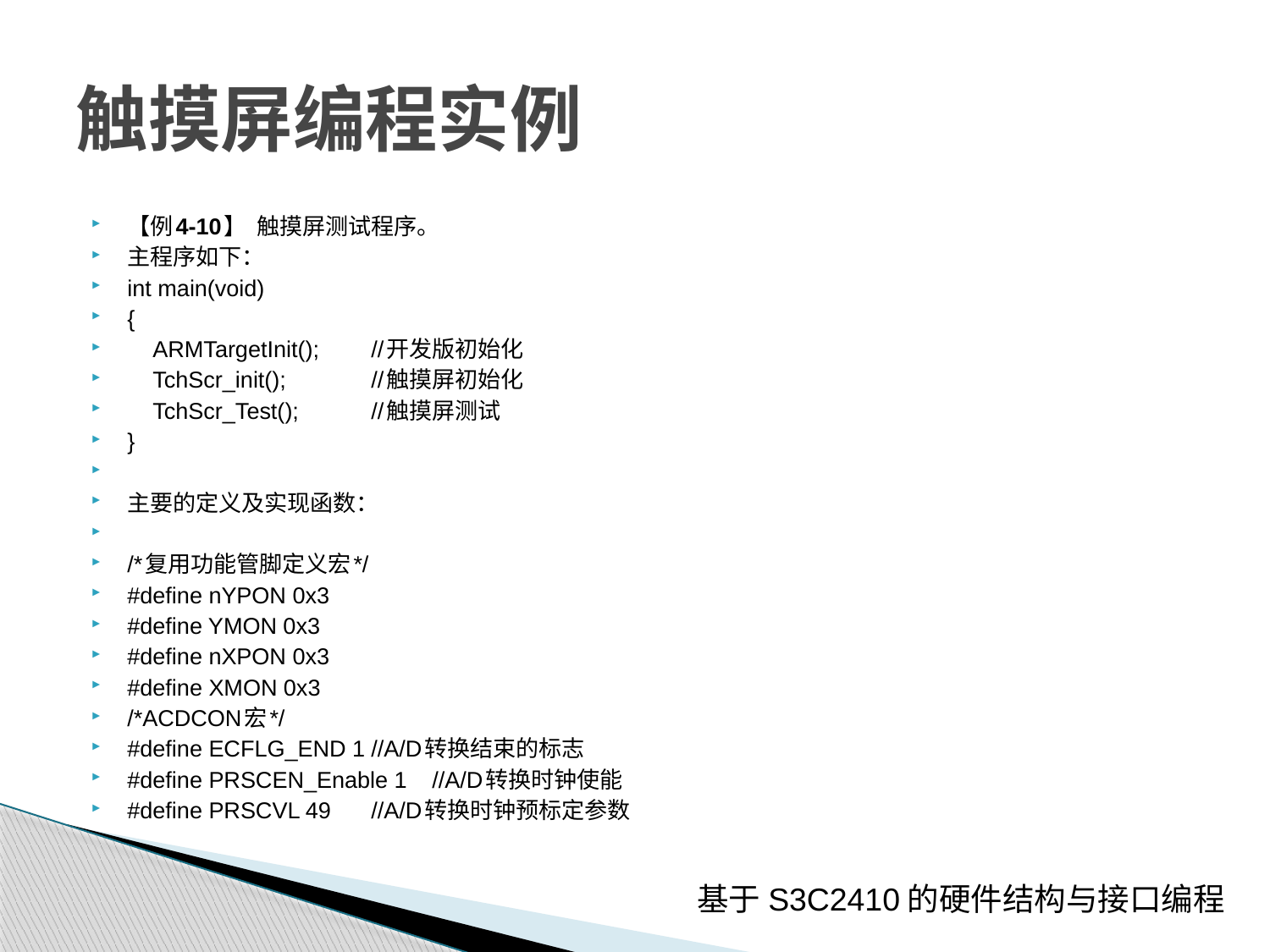

# 触摸屏编程实例
【例4-10】  触摸屏测试程序。
主程序如下：
int main(void)
{
    ARMTargetInit();    	//开发版初始化
    TchScr_init();        	//触摸屏初始化
    TchScr_Test();        	//触摸屏测试
}

主要的定义及实现函数：

/*复用功能管脚定义宏*/
#define nYPON 0x3
#define YMON 0x3
#define nXPON 0x3
#define XMON 0x3
/*ACDCON宏*/
#define ECFLG_END 1	//A/D转换结束的标志
#define PRSCEN_Enable 1 	//A/D转换时钟使能
#define PRSCVL 49      	//A/D转换时钟预标定参数

基于S3C2410的硬件结构与接口编程